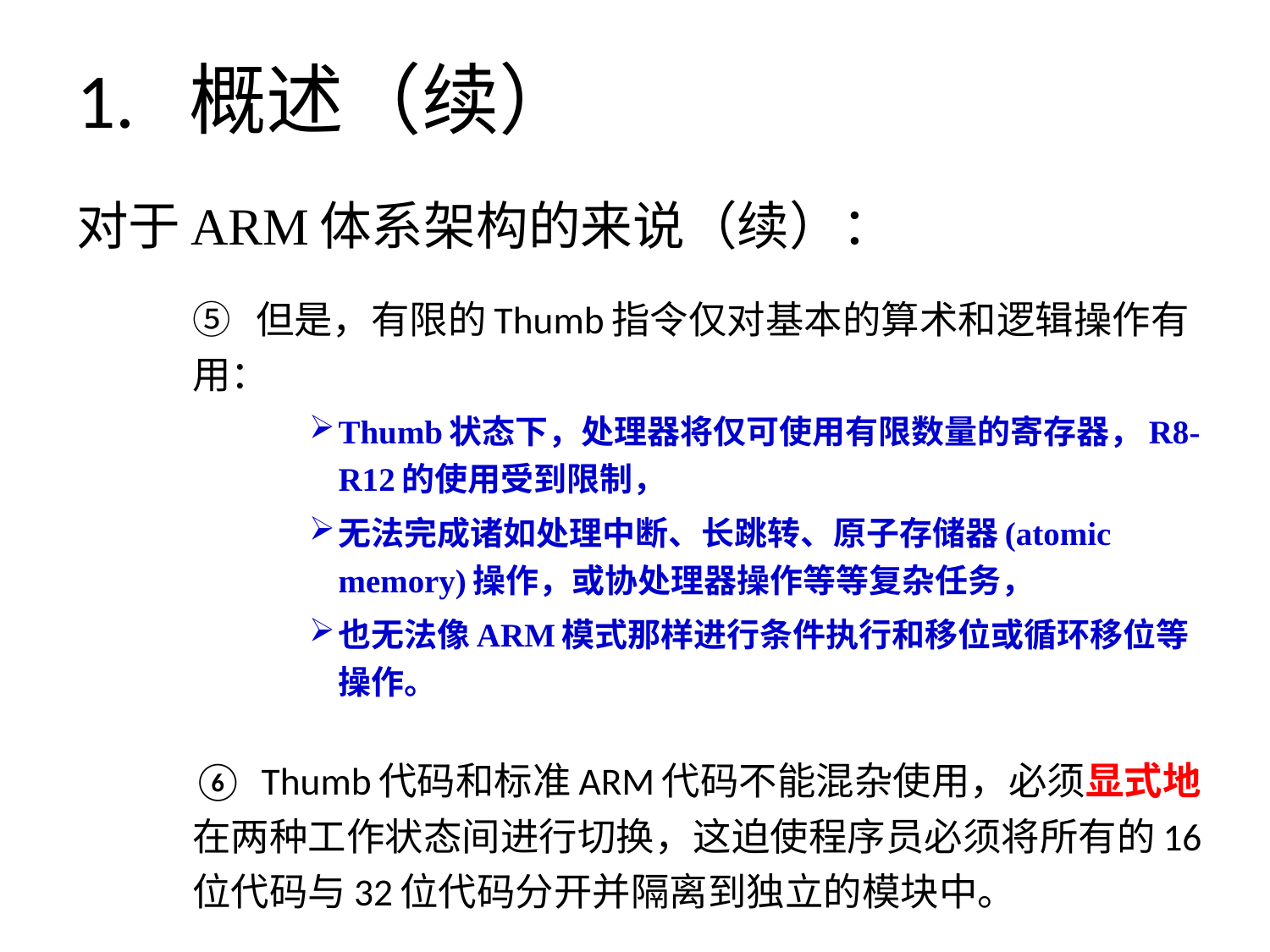

# 1.  概述（续）
对于ARM体系架构的来说（续）：

⑤  但是，有限的Thumb指令仅对基本的算术和逻辑操作有用：
Thumb状态下，处理器将仅可使用有限数量的寄存器，R8-R12的使用受到限制，
无法完成诸如处理中断、长跳转、原子存储器(atomic memory)操作，或协处理器操作等等复杂任务，
也无法像ARM模式那样进行条件执行和移位或循环移位等操作。

⑥  Thumb代码和标准ARM代码不能混杂使用，必须显式地在两种工作状态间进行切换，这迫使程序员必须将所有的16位代码与32位代码分开并隔离到独立的模块中。